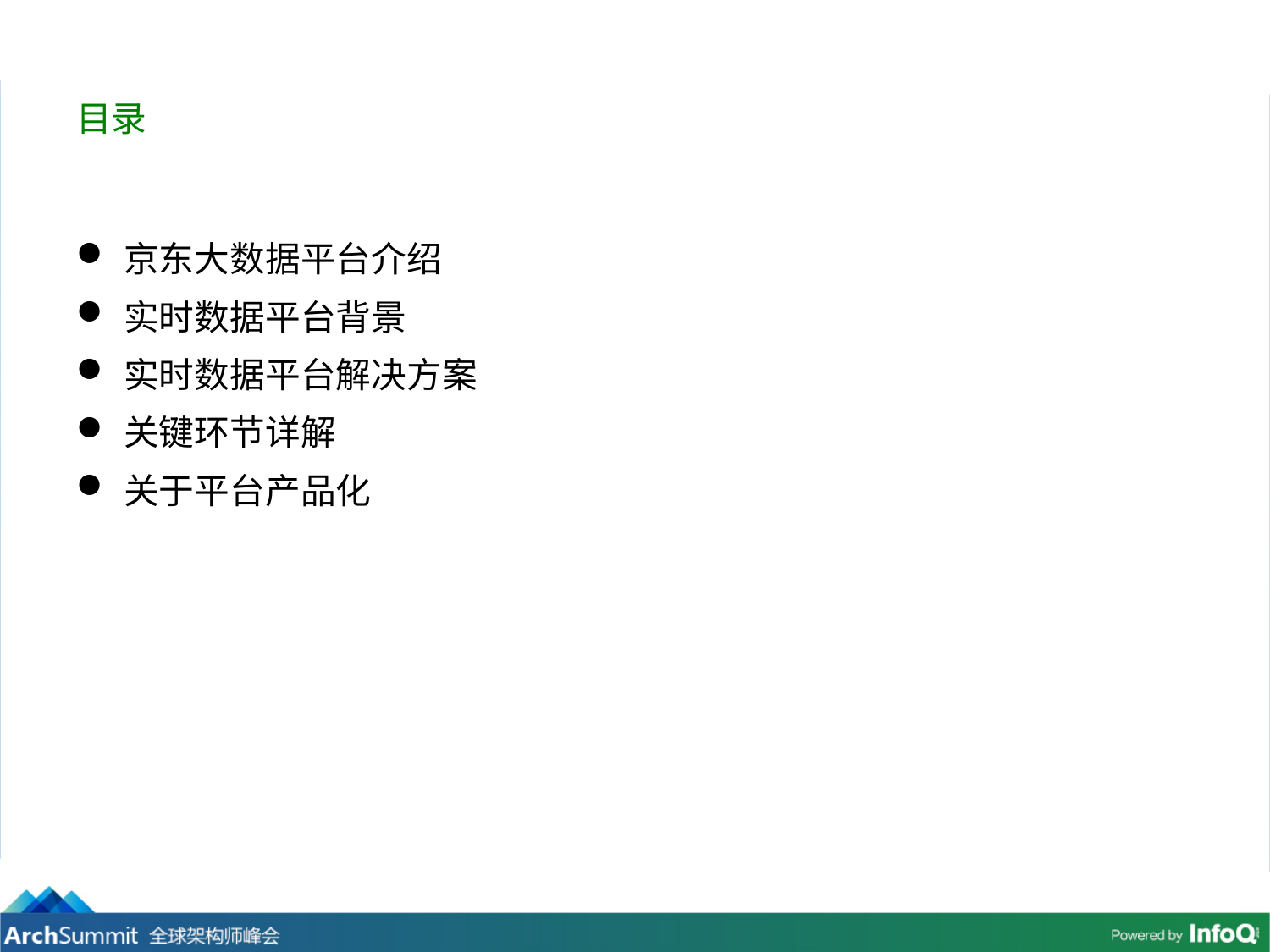

# 目录
京东大数据平台介绍
实时数据平台背景
实时数据平台解决方案
关键环节详解
关于平台产品化